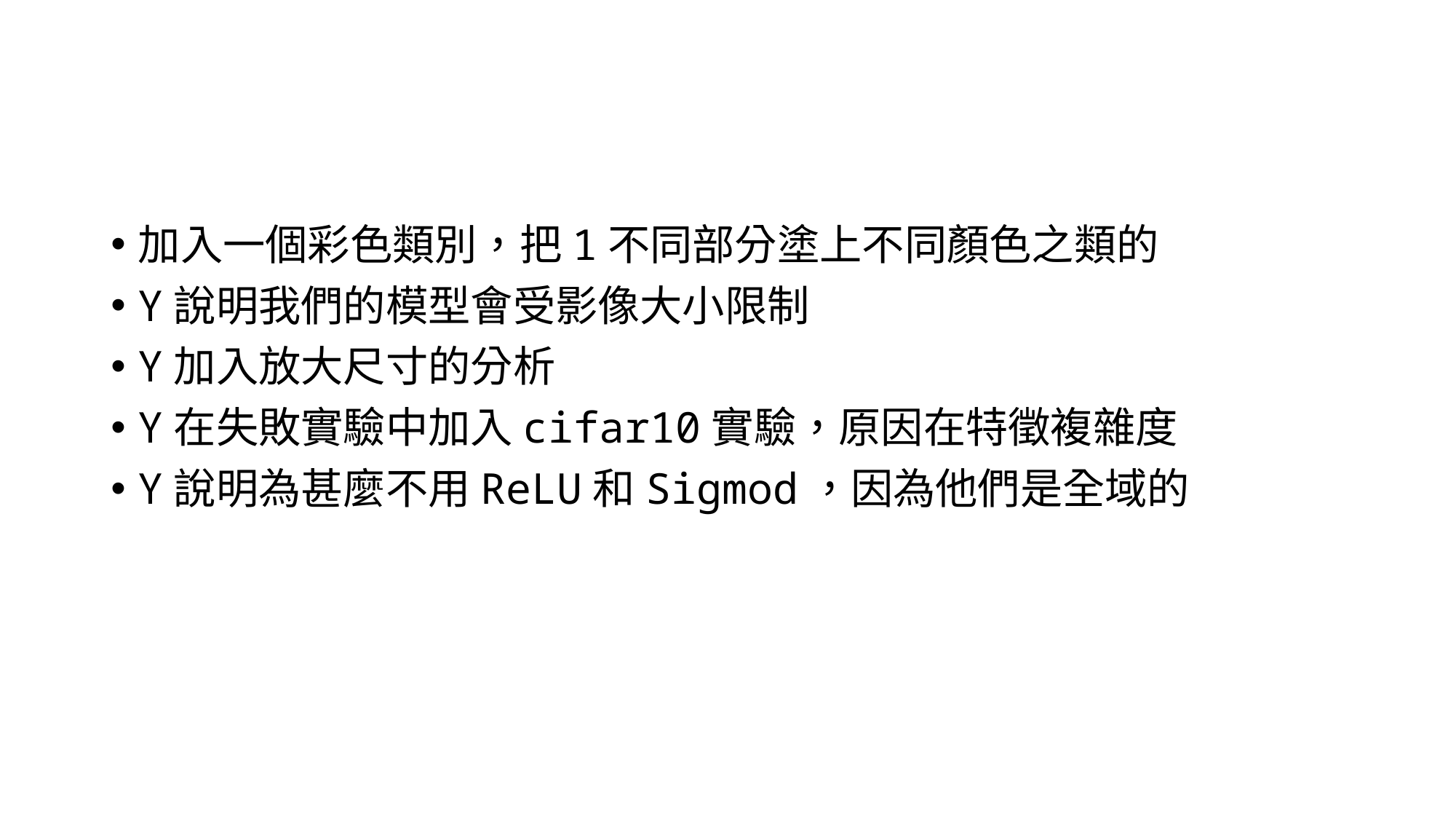

#
加入一個彩色類別，把1不同部分塗上不同顏色之類的
Y說明我們的模型會受影像大小限制
Y加入放大尺寸的分析
Y在失敗實驗中加入cifar10實驗，原因在特徵複雜度
Y說明為甚麼不用ReLU和Sigmod，因為他們是全域的